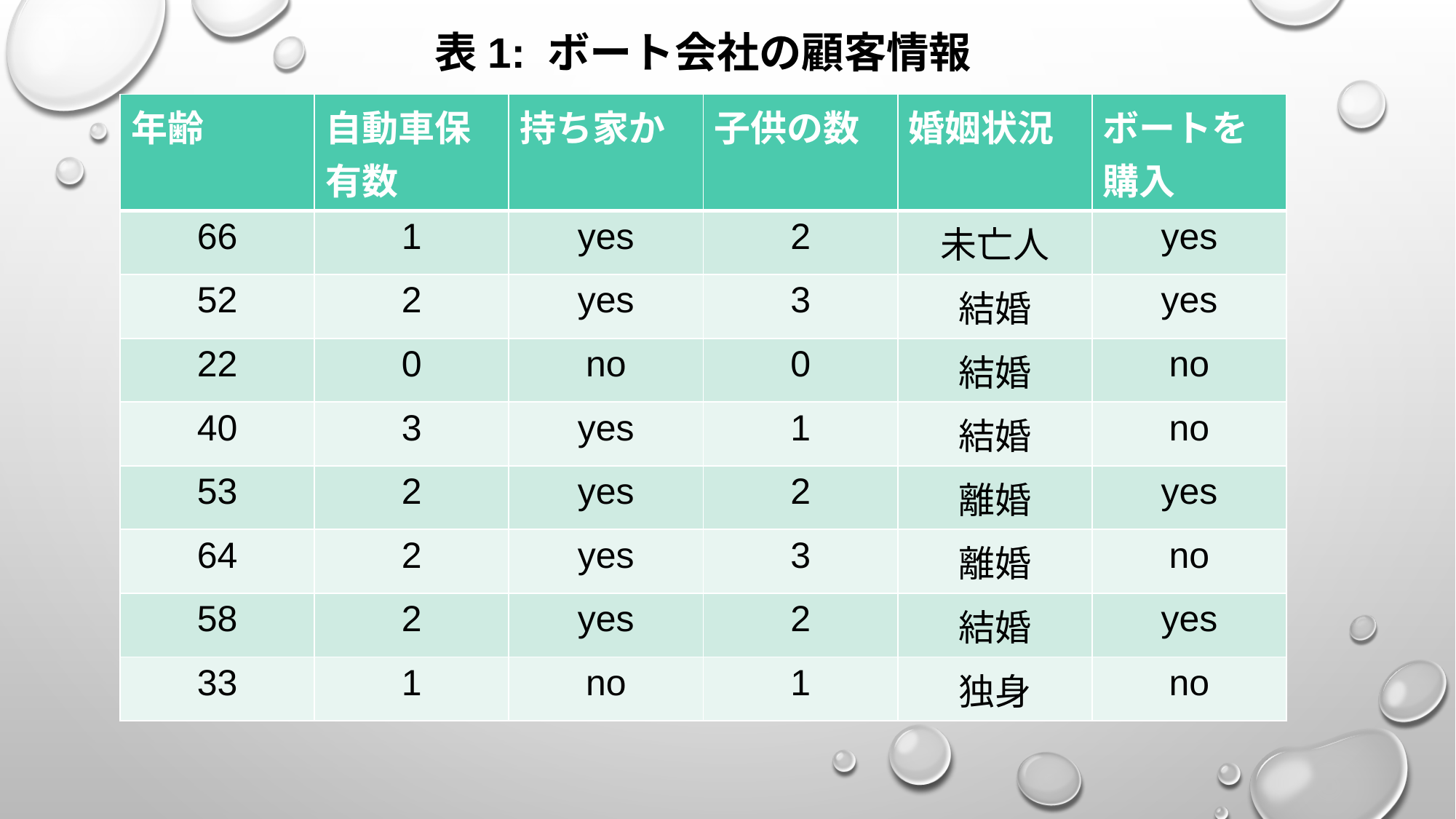

表1: ボート会社の顧客情報
| 年齢 | 自動車保有数 | 持ち家か | 子供の数 | 婚姻状況 | ボートを購入 |
| --- | --- | --- | --- | --- | --- |
| 66 | 1 | yes | 2 | 未亡人 | yes |
| 52 | 2 | yes | 3 | 結婚 | yes |
| 22 | 0 | no | 0 | 結婚 | no |
| 40 | 3 | yes | 1 | 結婚 | no |
| 53 | 2 | yes | 2 | 離婚 | yes |
| 64 | 2 | yes | 3 | 離婚 | no |
| 58 | 2 | yes | 2 | 結婚 | yes |
| 33 | 1 | no | 1 | 独身 | no |